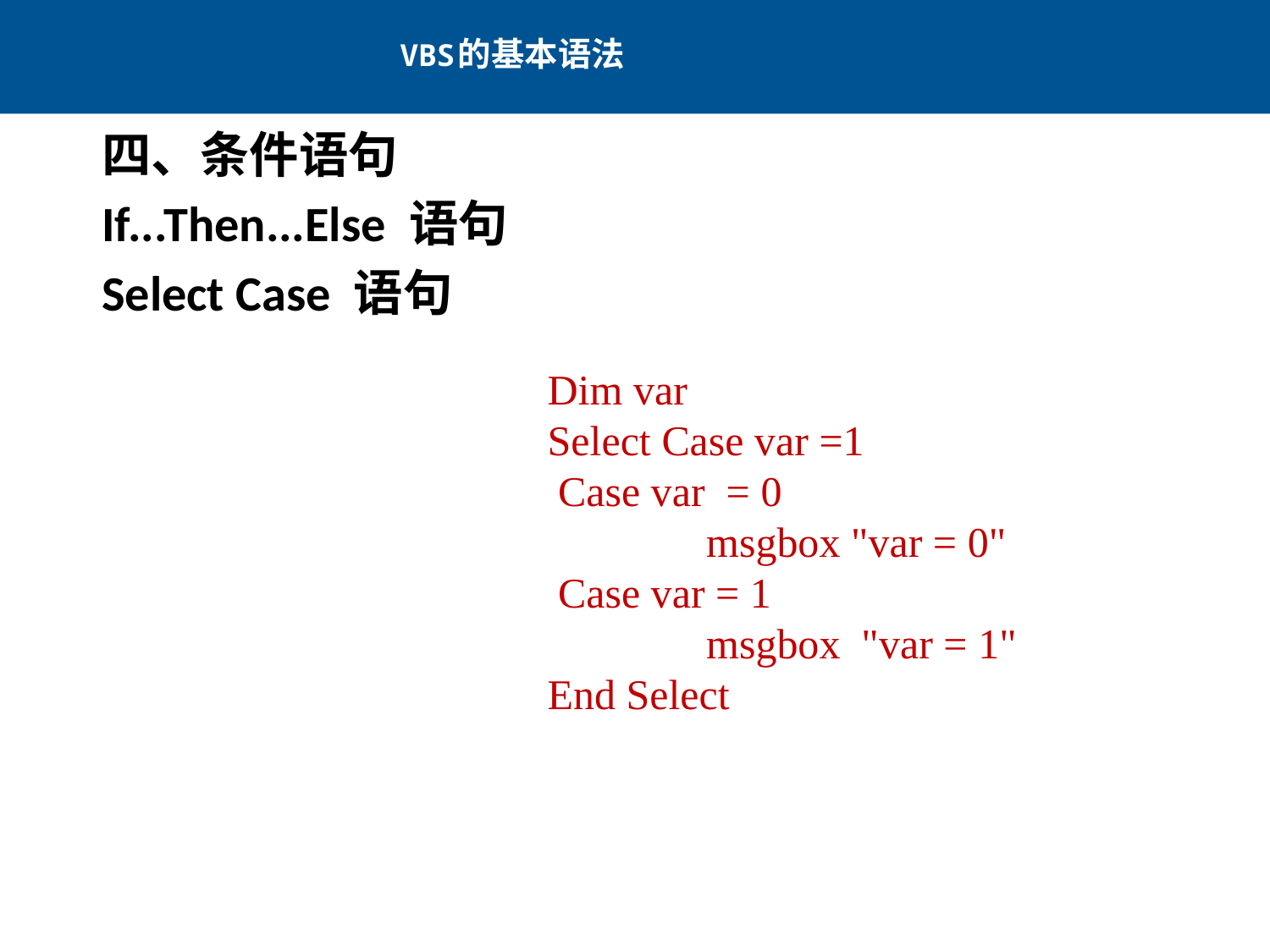

# VBS的基本语法
四、条件语句
If...Then...Else 语句
Select Case 语句

Dim var
Select Case var =1
 Case var  = 0
	   msgbox "var = 0"
 Case var = 1
	   msgbox  "var = 1"
End Select